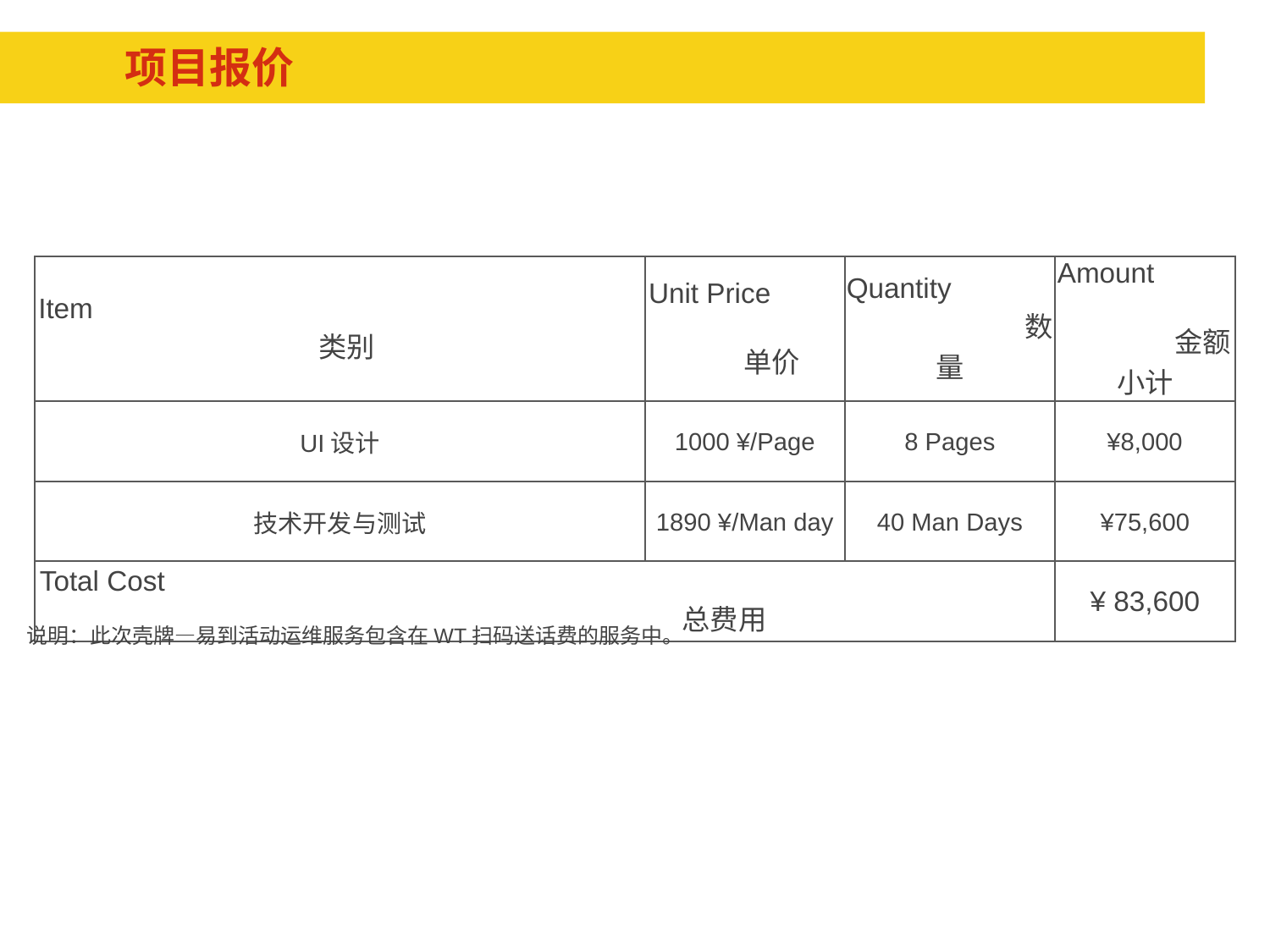

# 项目报价
| Item 类别 | Unit Price 单价 | Quantity 数量 | Amount 金额小计 |
| --- | --- | --- | --- |
| UI设计 | 1000 ¥/Page | 8 Pages | ¥8,000 |
| 技术开发与测试 | 1890 ¥/Man day | 40 Man Days | ¥75,600 |
| Total Cost 总费用 |  |  | ¥ 83,600 |
说明：此次壳牌—易到活动运维服务包含在WT扫码送话费的服务中。